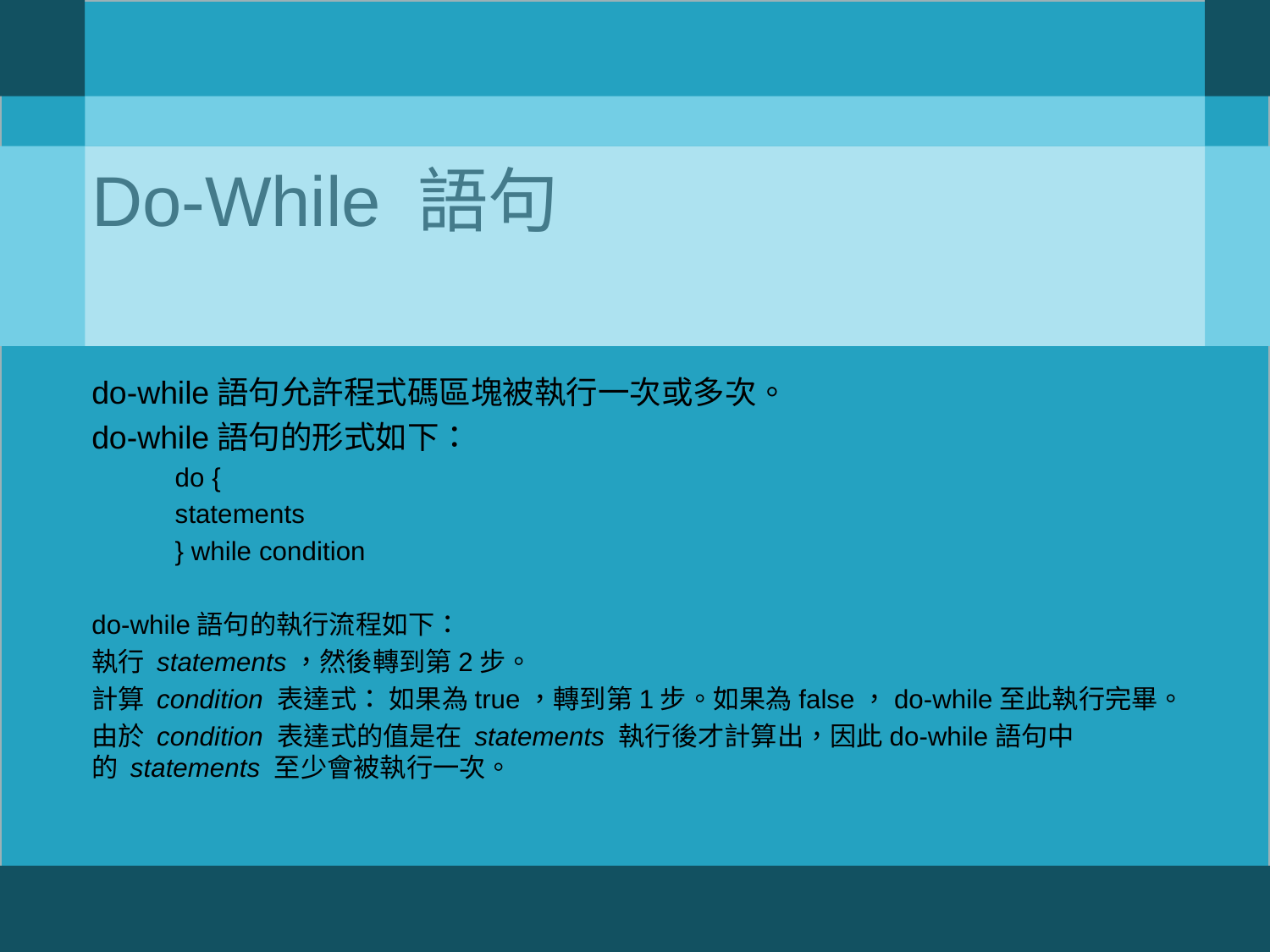

# Do-While 語句
do-while語句允許程式碼區塊被執行一次或多次。
do-while語句的形式如下：
do {
statements
} while condition

do-while語句的執行流程如下：
執行 statements，然後轉到第2步。
計算 condition 表達式： 如果為true，轉到第1步。如果為false，do-while至此執行完畢。
由於 condition 表達式的值是在 statements 執行後才計算出，因此do-while語句中的 statements 至少會被執行一次。